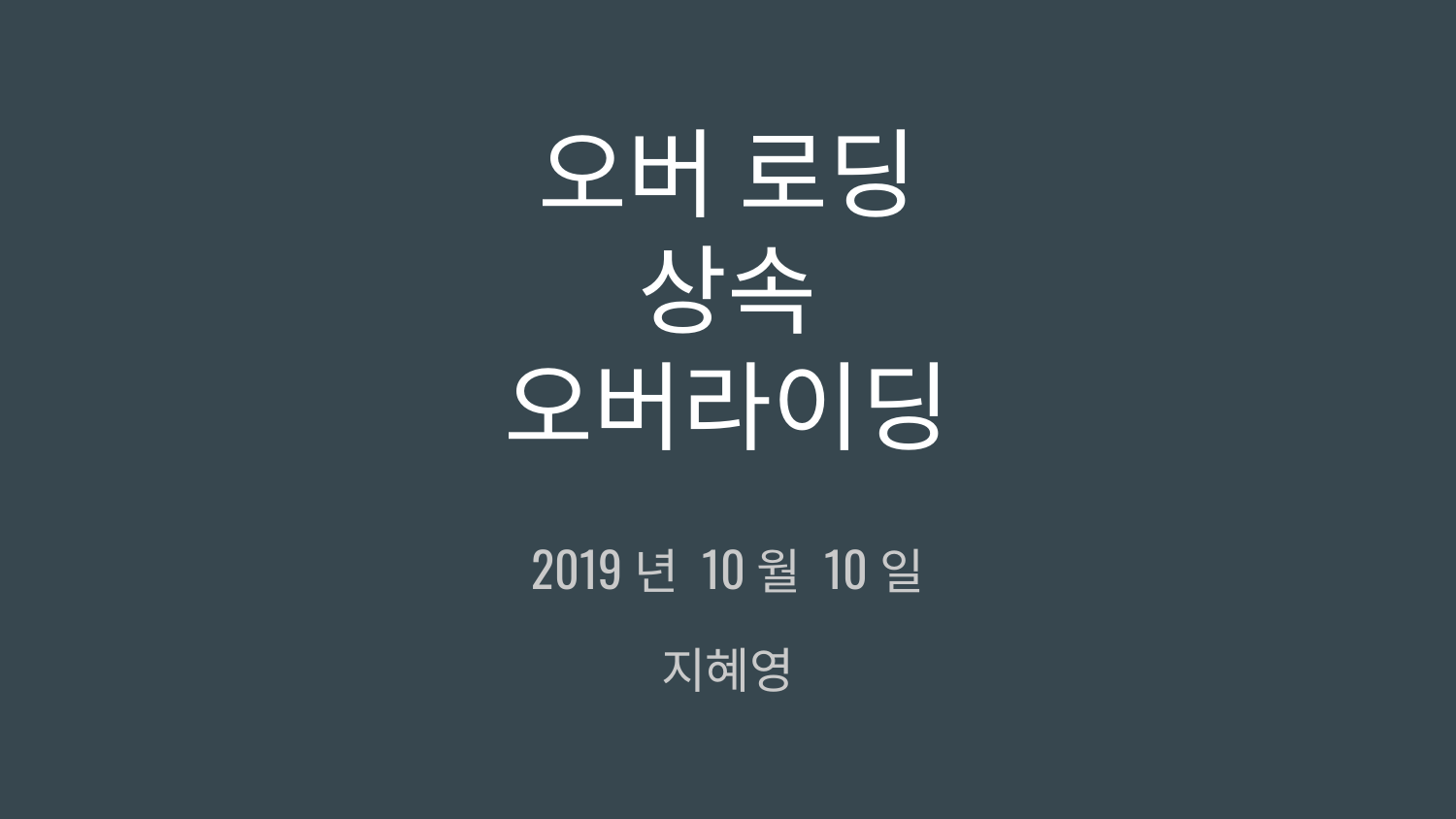

오버 로딩
상속
오버라이딩
2019년 10월 10일
지혜영